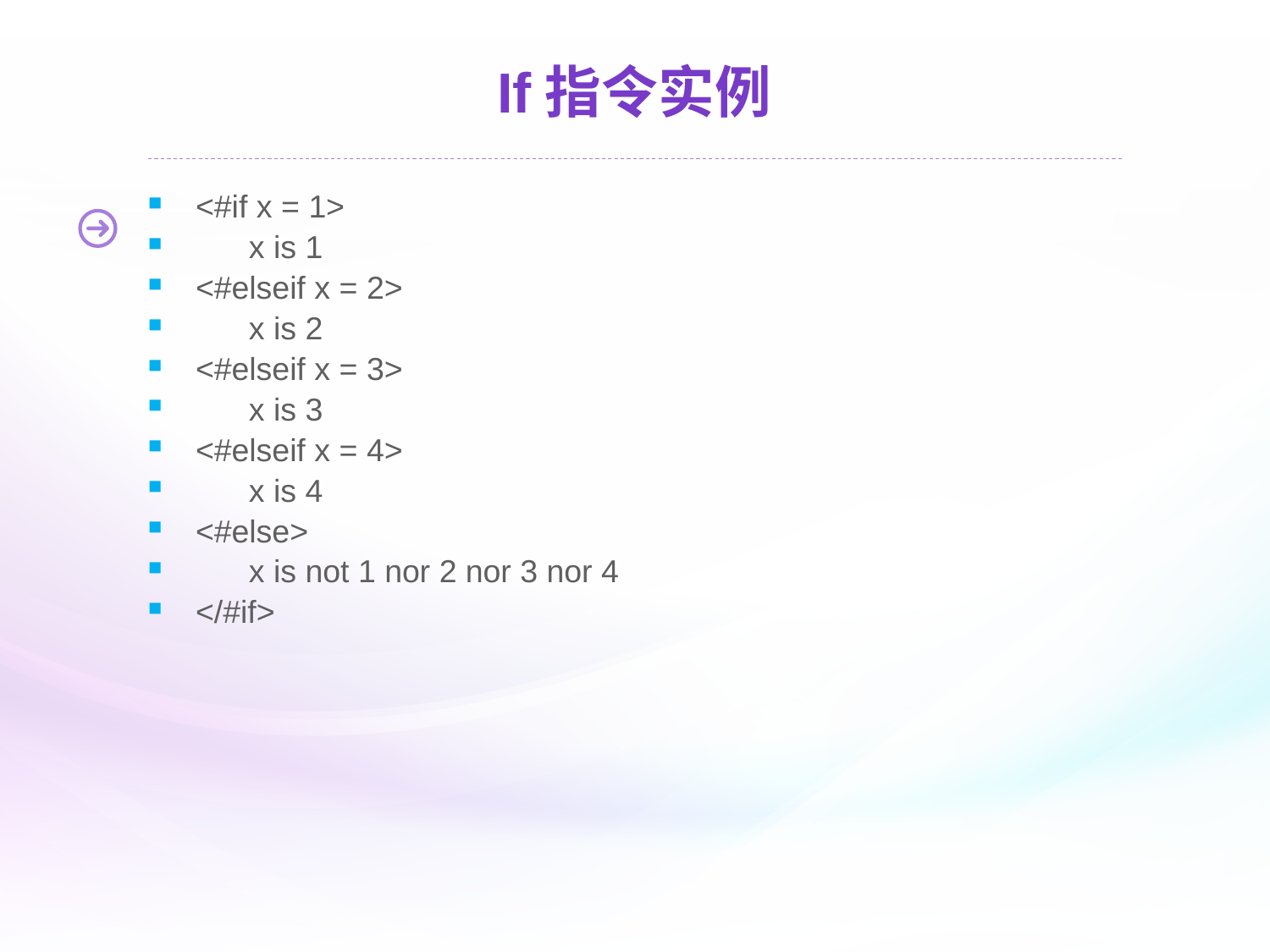

# If指令实例
<#if x = 1>
      x is 1
<#elseif x = 2>
      x is 2
<#elseif x = 3>
      x is 3
<#elseif x = 4>
      x is 4
<#else>
      x is not 1 nor 2 nor 3 nor 4
</#if>